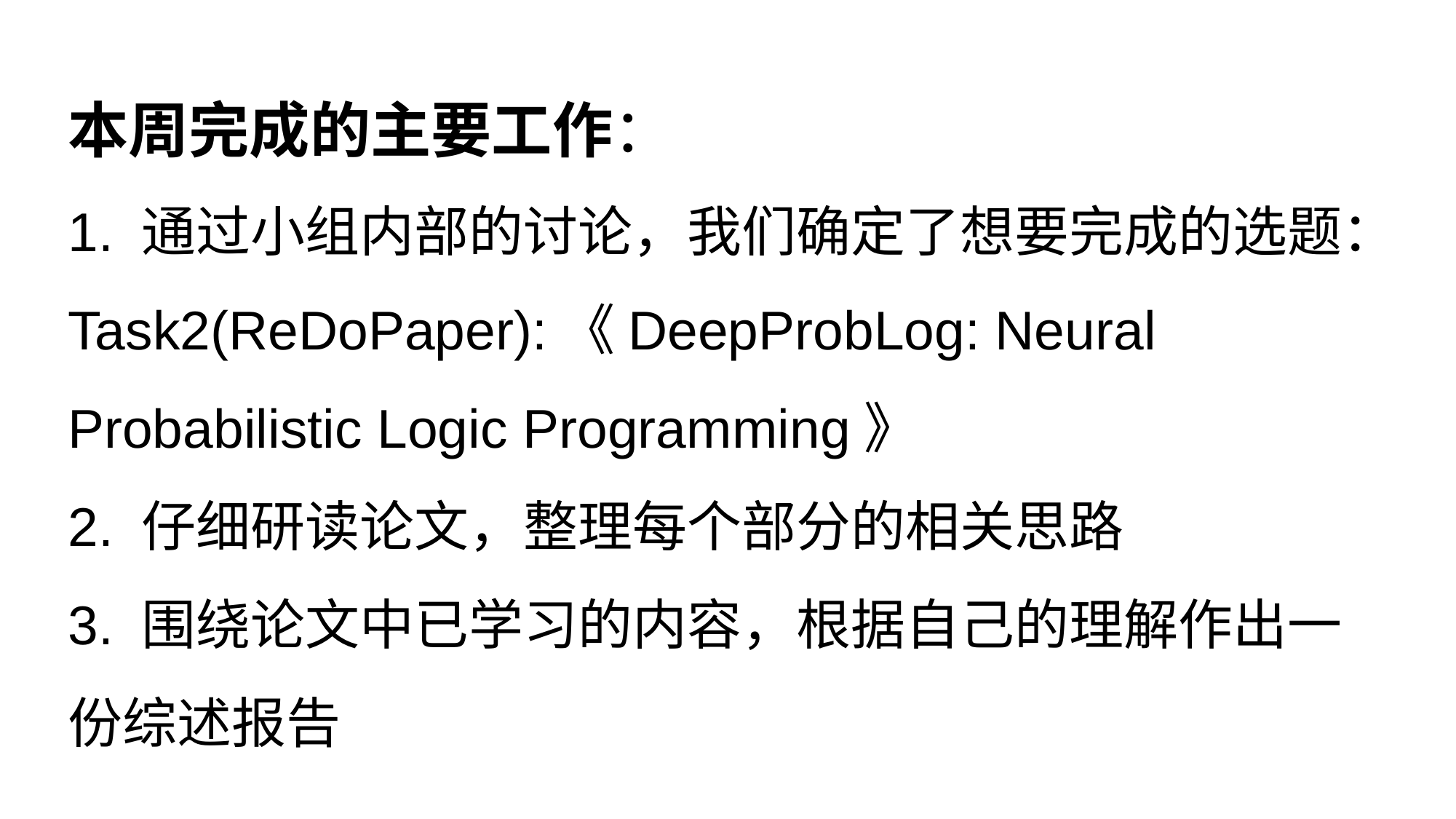

本周完成的主要工作：
1. 通过小组内部的讨论，我们确定了想要完成的选题：
Task2(ReDoPaper):《DeepProbLog: Neural Probabilistic Logic Programming》
2. 仔细研读论文，整理每个部分的相关思路
3. 围绕论文中已学习的内容，根据自己的理解作出一份综述报告